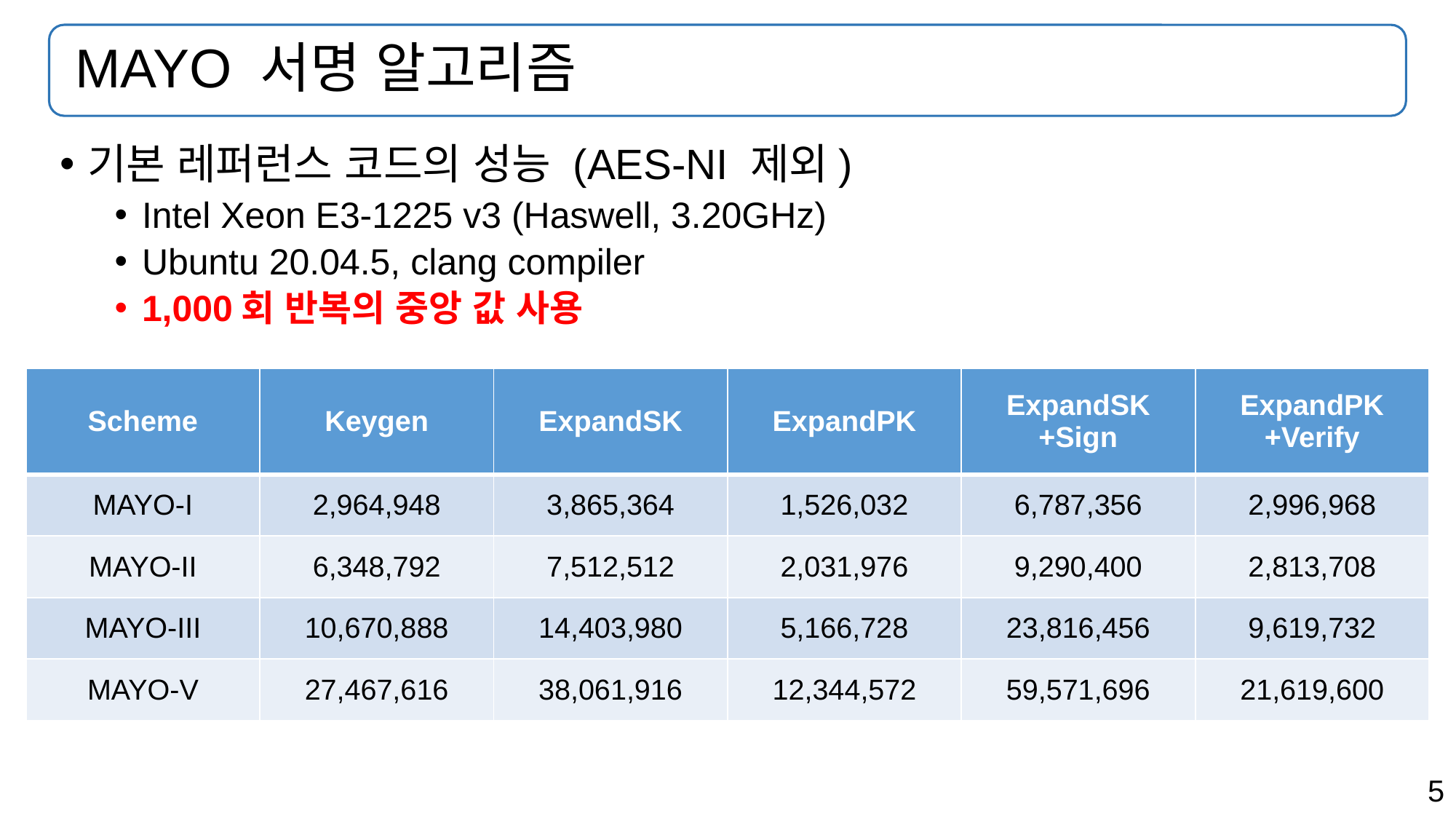

# MAYO 서명 알고리즘
기본 레퍼런스 코드의 성능 (AES-NI 제외)
Intel Xeon E3-1225 v3 (Haswell, 3.20GHz)
Ubuntu 20.04.5, clang compiler
1,000회 반복의 중앙 값 사용
| Scheme | Keygen | ExpandSK | ExpandPK | ExpandSK +Sign | ExpandPK +Verify |
| --- | --- | --- | --- | --- | --- |
| MAYO-I | 2,964,948 | 3,865,364 | 1,526,032 | 6,787,356 | 2,996,968 |
| MAYO-II | 6,348,792 | 7,512,512 | 2,031,976 | 9,290,400 | 2,813,708 |
| MAYO-III | 10,670,888 | 14,403,980 | 5,166,728 | 23,816,456 | 9,619,732 |
| MAYO-V | 27,467,616 | 38,061,916 | 12,344,572 | 59,571,696 | 21,619,600 |